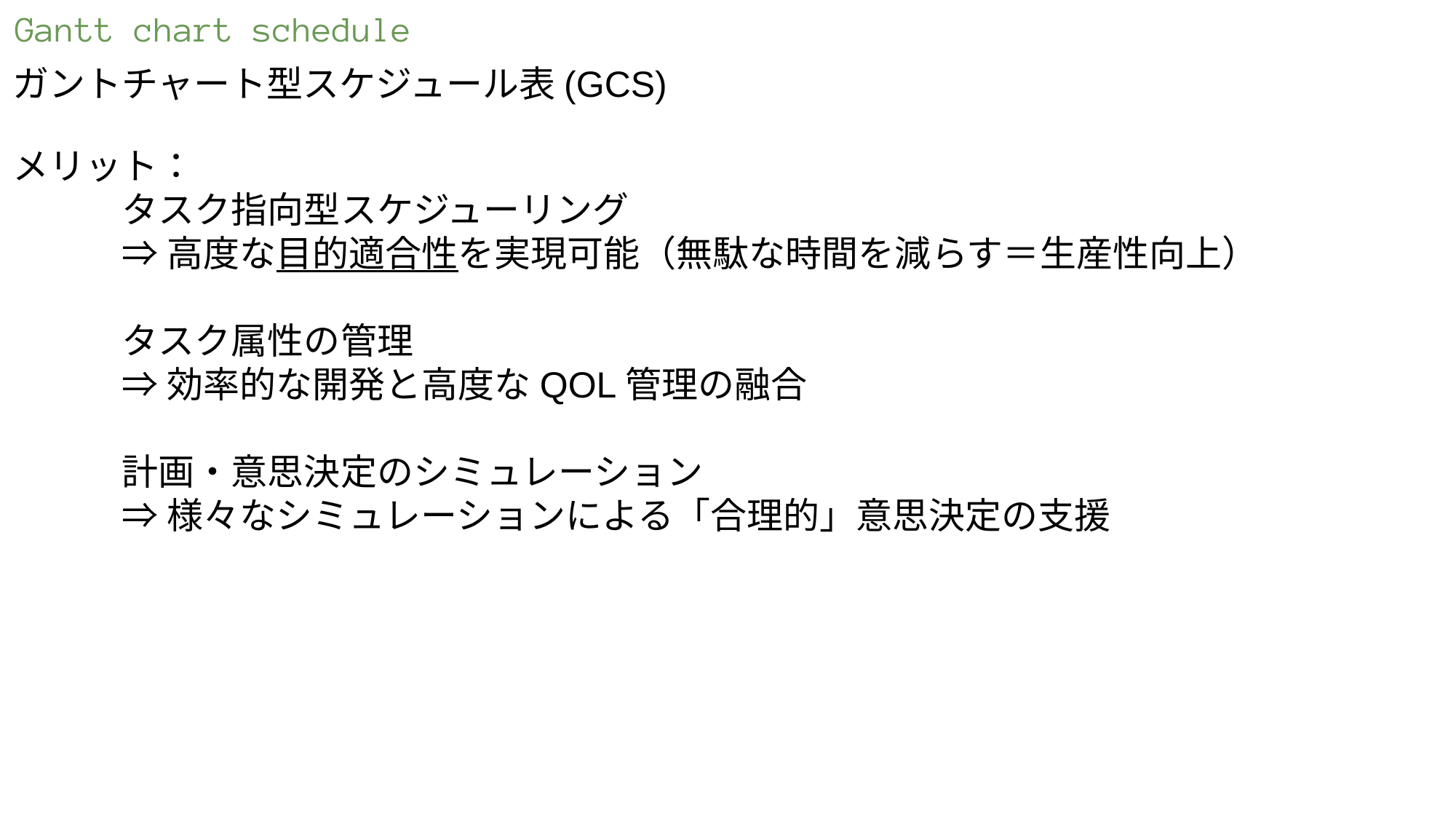

Gantt chart schedule
ガントチャート型スケジュール表(GCS)
メリット：
	タスク指向型スケジューリング
	⇒高度な目的適合性を実現可能（無駄な時間を減らす＝生産性向上）

	タスク属性の管理
	⇒効率的な開発と高度なQOL管理の融合

	計画・意思決定のシミュレーション
	⇒様々なシミュレーションによる「合理的」意思決定の支援